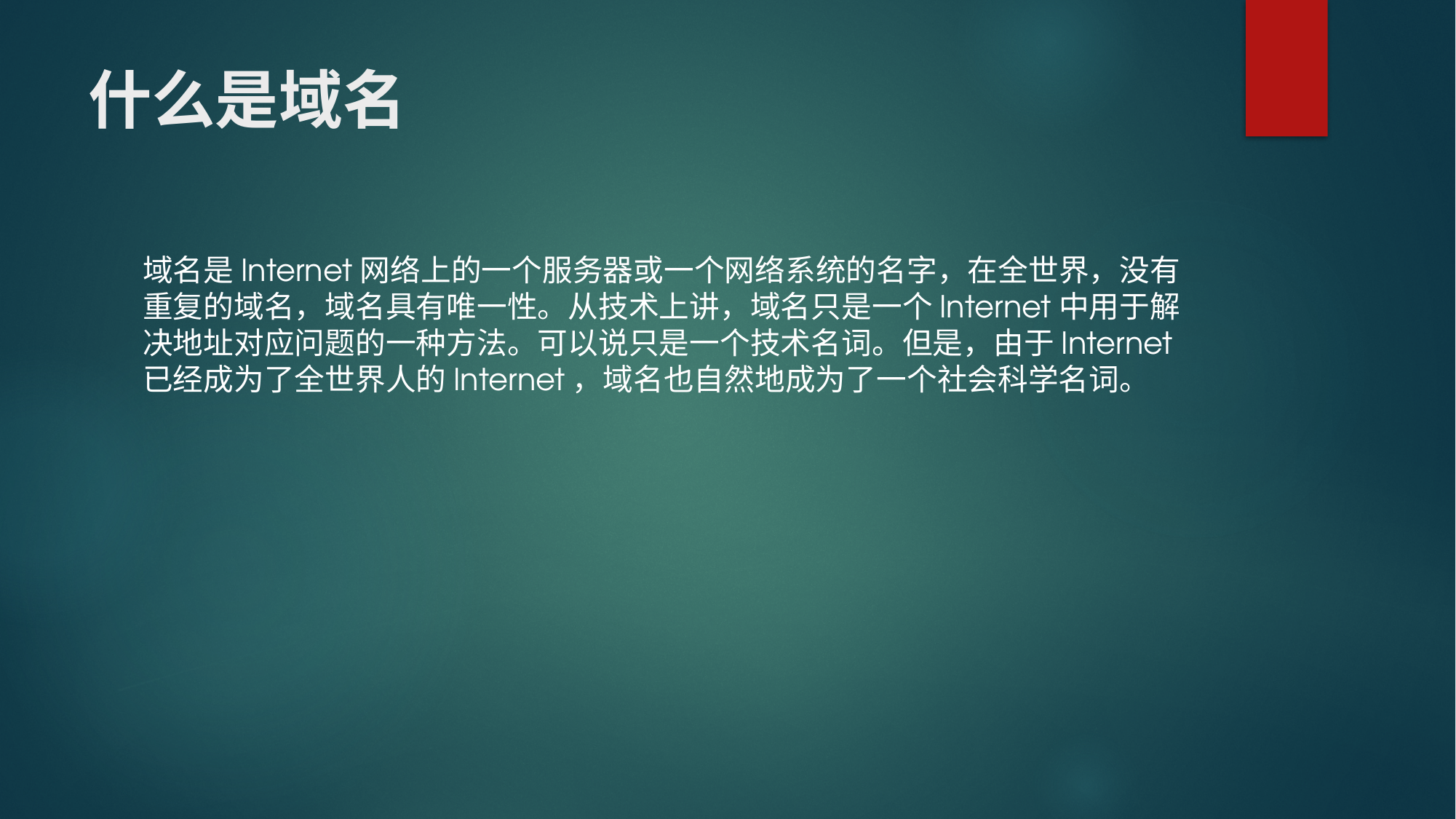

# 什么是域名
域名是Internet网络上的一个服务器或一个网络系统的名字，在全世界，没有重复的域名，域名具有唯一性。从技术上讲，域名只是一个Internet中用于解决地址对应问题的一种方法。可以说只是一个技术名词。但是，由于Internet已经成为了全世界人的Internet，域名也自然地成为了一个社会科学名词。